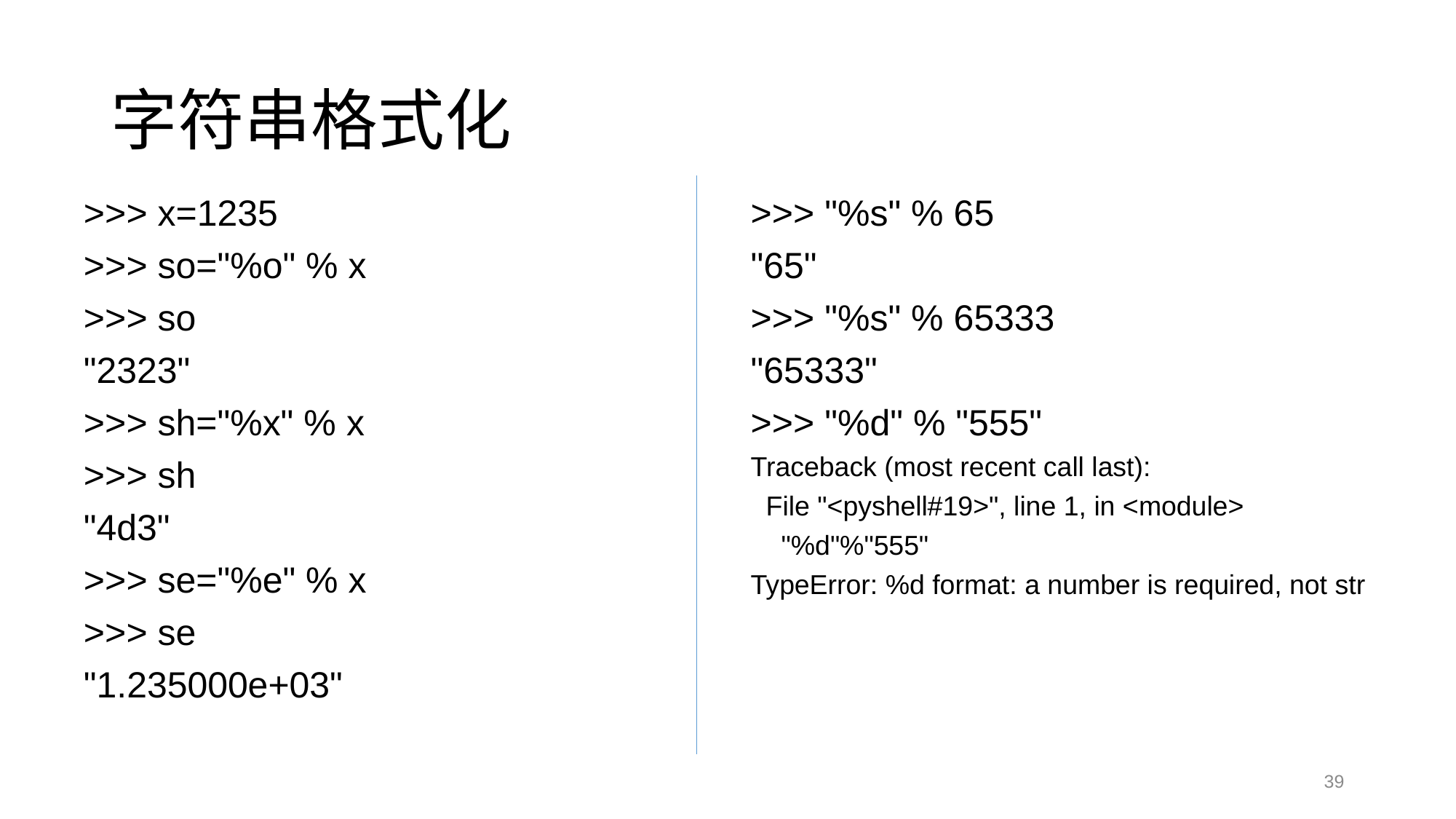

# 字符串格式化
>>> x=1235
>>> so="%o" % x
>>> so
"2323"
>>> sh="%x" % x
>>> sh
"4d3"
>>> se="%e" % x
>>> se
"1.235000e+03"
>>> "%s" % 65
"65"
>>> "%s" % 65333
"65333"
>>> "%d" % "555"
Traceback (most recent call last):
  File "<pyshell#19>", line 1, in <module>
    "%d"%"555"
TypeError: %d format: a number is required, not str

39